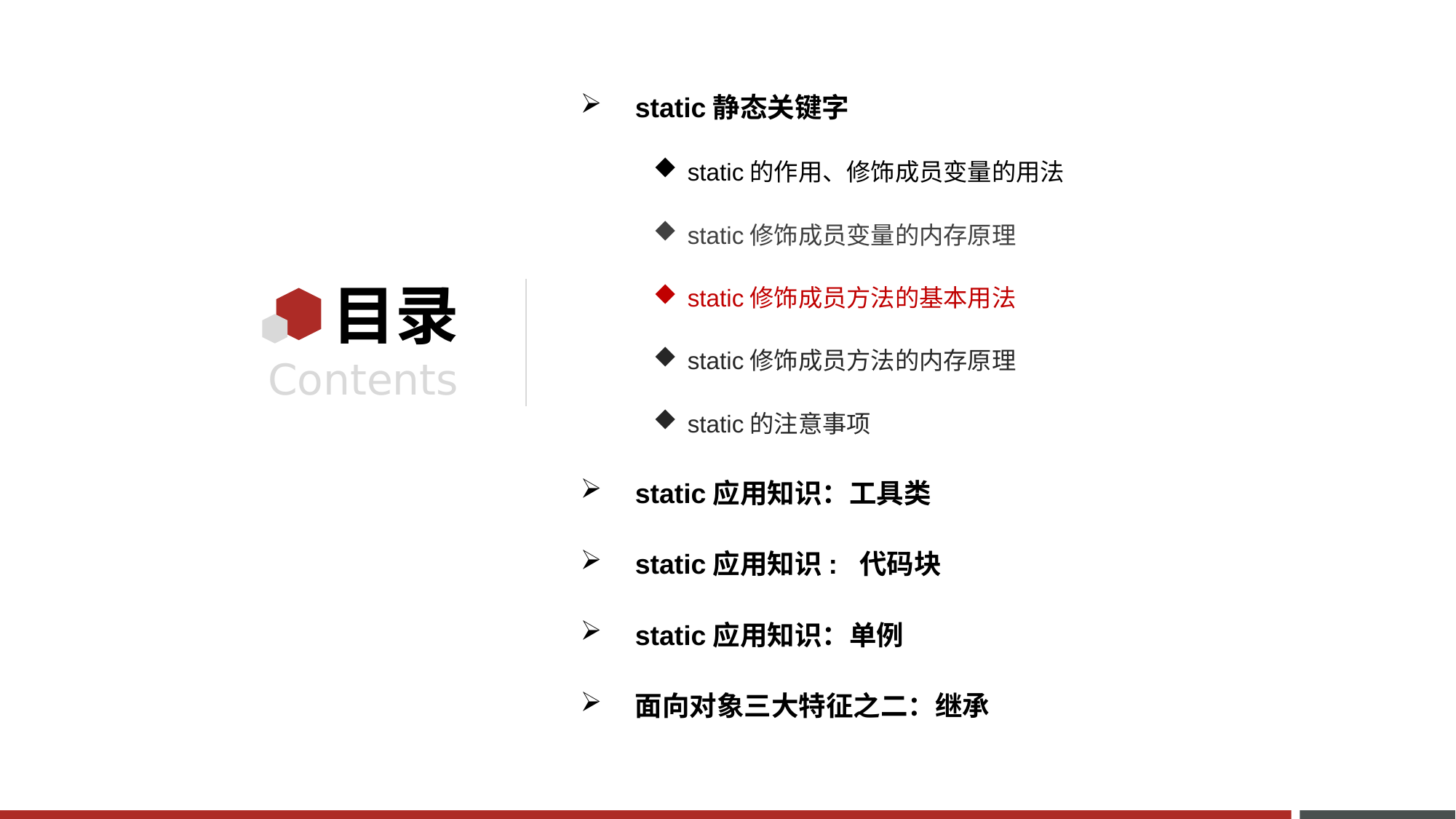

static静态关键字
static的作用、修饰成员变量的用法
static修饰成员变量的内存原理
static修饰成员方法的基本用法
static修饰成员方法的内存原理
static的注意事项
static应用知识：工具类
static应用知识:  代码块
static应用知识：单例
面向对象三大特征之二：继承